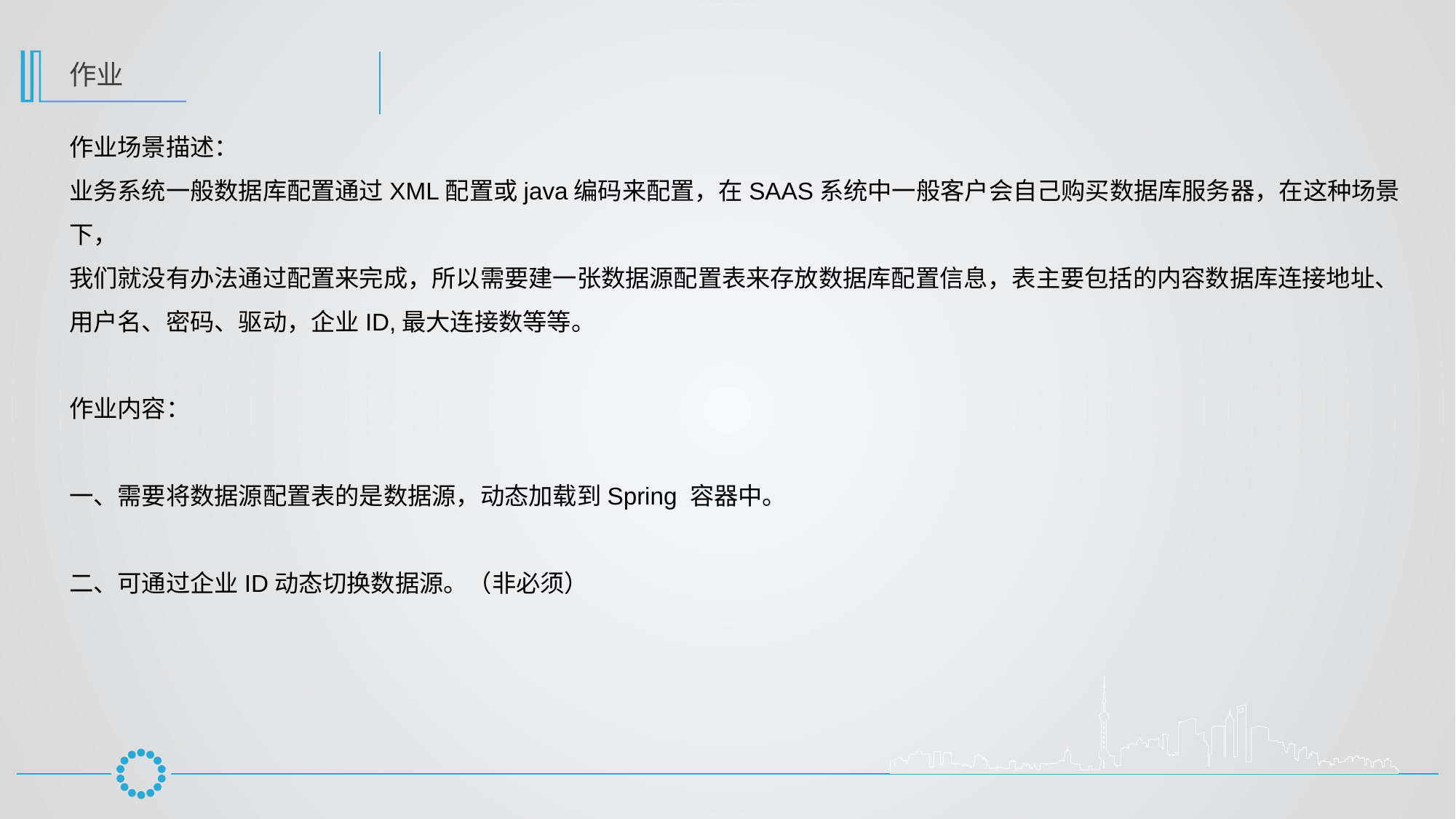

作业
作业场景描述：
业务系统一般数据库配置通过XML配置或java编码来配置，在SAAS系统中一般客户会自己购买数据库服务器，在这种场景下，
我们就没有办法通过配置来完成，所以需要建一张数据源配置表来存放数据库配置信息，表主要包括的内容数据库连接地址、用户名、密码、驱动，企业ID,最大连接数等等。

作业内容：

一、需要将数据源配置表的是数据源，动态加载到Spring 容器中。

二、可通过企业ID动态切换数据源。（非必须）

21